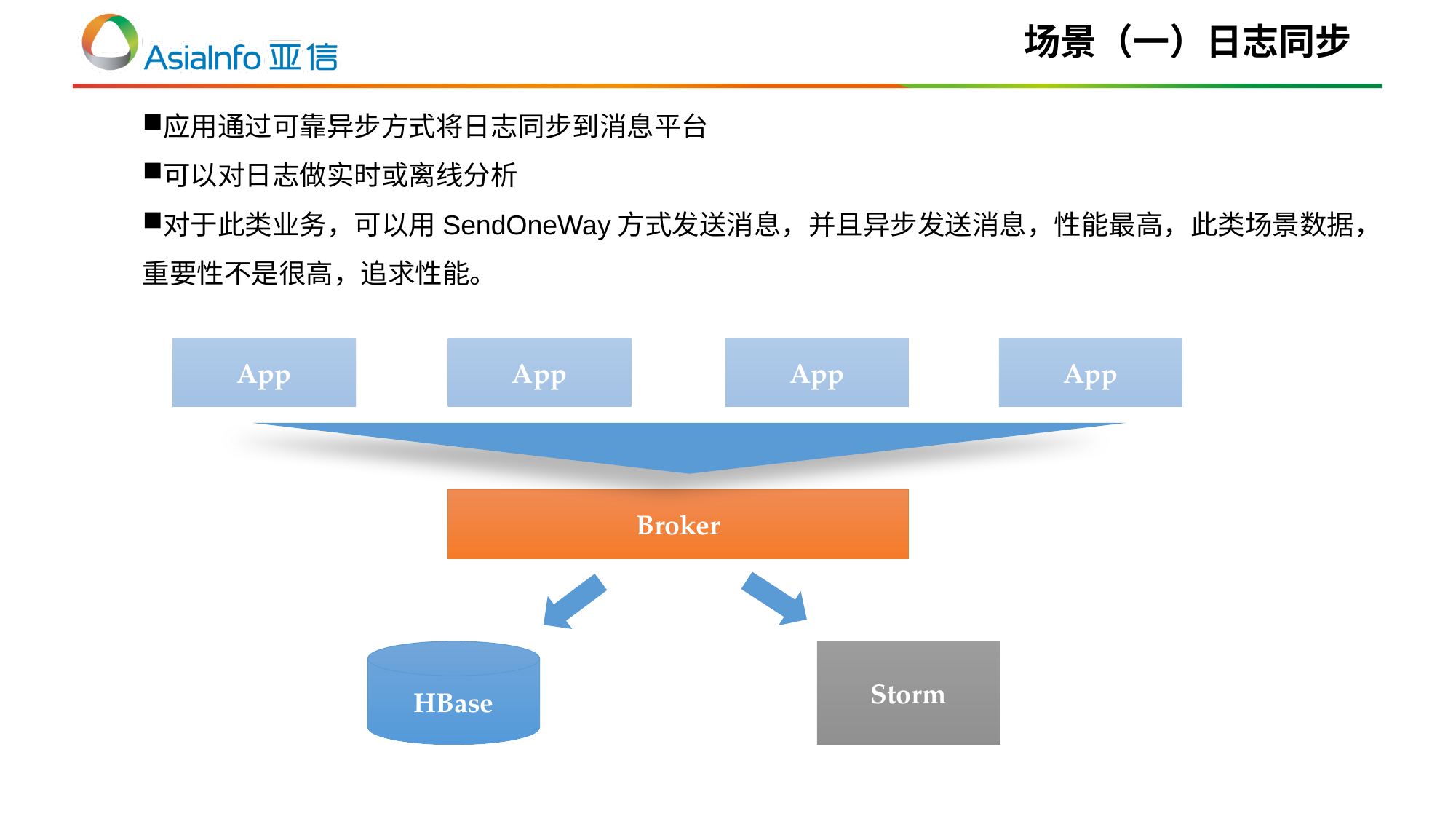

# 场景（一）日志同步
应用通过可靠异步方式将日志同步到消息平台
可以对日志做实时或离线分析
对于此类业务，可以用SendOneWay方式发送消息，并且异步发送消息，性能最高，此类场景数据，重要性不是很高，追求性能。

App
App
App
App

Broker

HBase
Storm